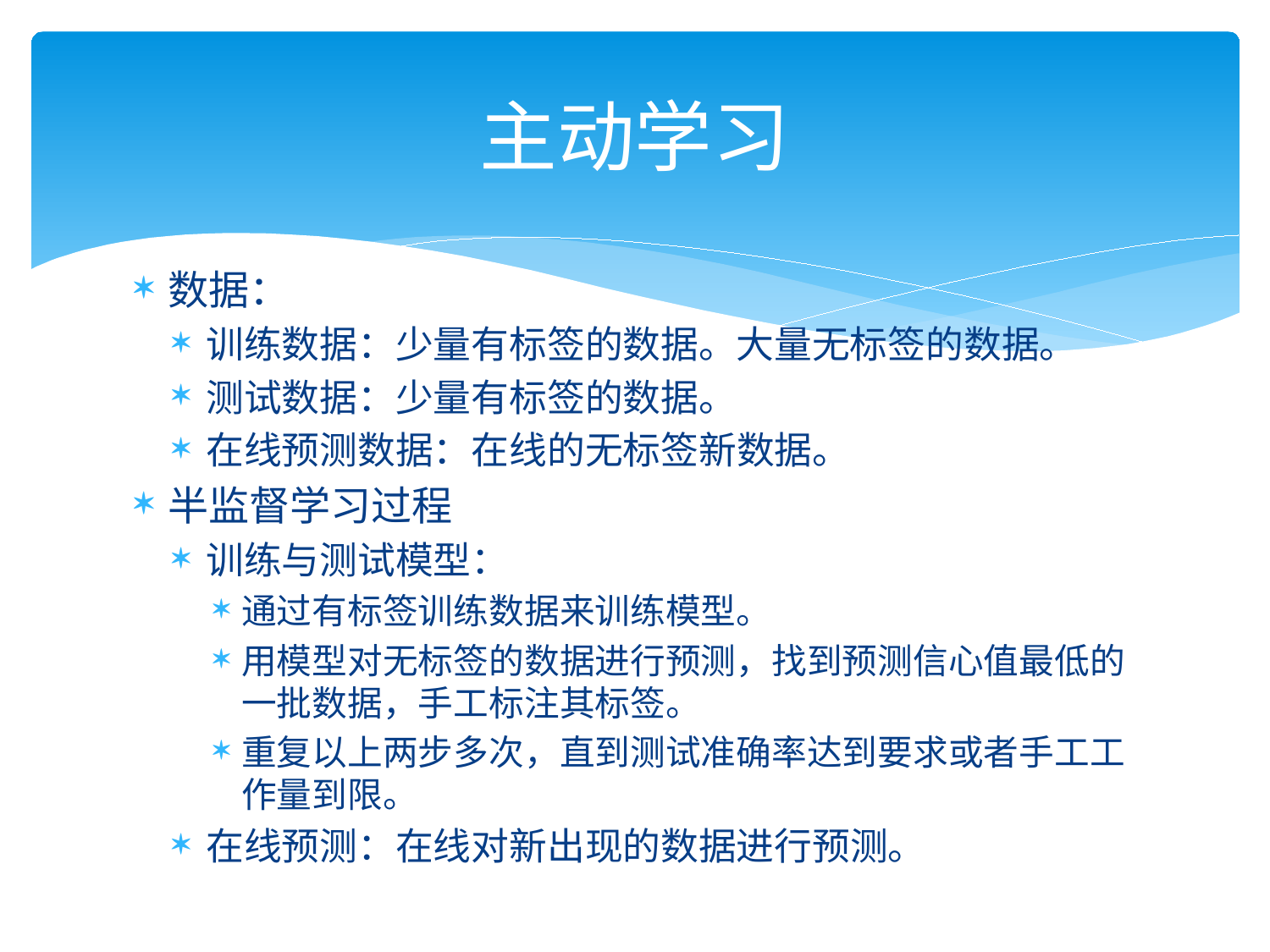

# 主动学习
数据：
训练数据：少量有标签的数据。大量无标签的数据。
测试数据：少量有标签的数据。
在线预测数据：在线的无标签新数据。
半监督学习过程
训练与测试模型：
通过有标签训练数据来训练模型。
用模型对无标签的数据进行预测，找到预测信心值最低的一批数据，手工标注其标签。
重复以上两步多次，直到测试准确率达到要求或者手工工作量到限。
在线预测：在线对新出现的数据进行预测。